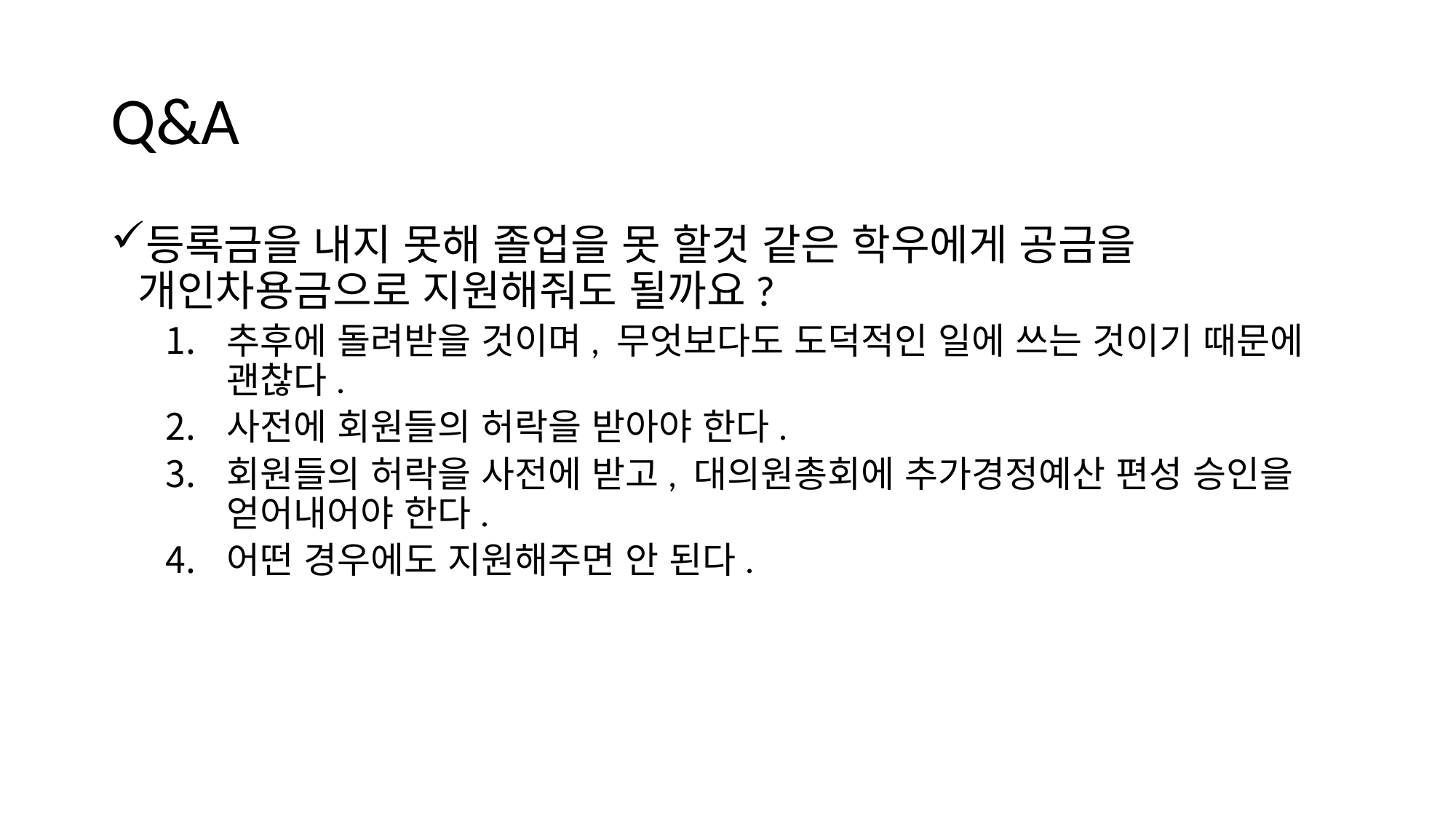

# Q&A
등록금을 내지 못해 졸업을 못 할것 같은 학우에게 공금을 개인차용금으로 지원해줘도 될까요?
추후에 돌려받을 것이며, 무엇보다도 도덕적인 일에 쓰는 것이기 때문에 괜찮다.
사전에 회원들의 허락을 받아야 한다.
회원들의 허락을 사전에 받고, 대의원총회에 추가경정예산 편성 승인을 얻어내어야 한다.
어떤 경우에도 지원해주면 안 된다.